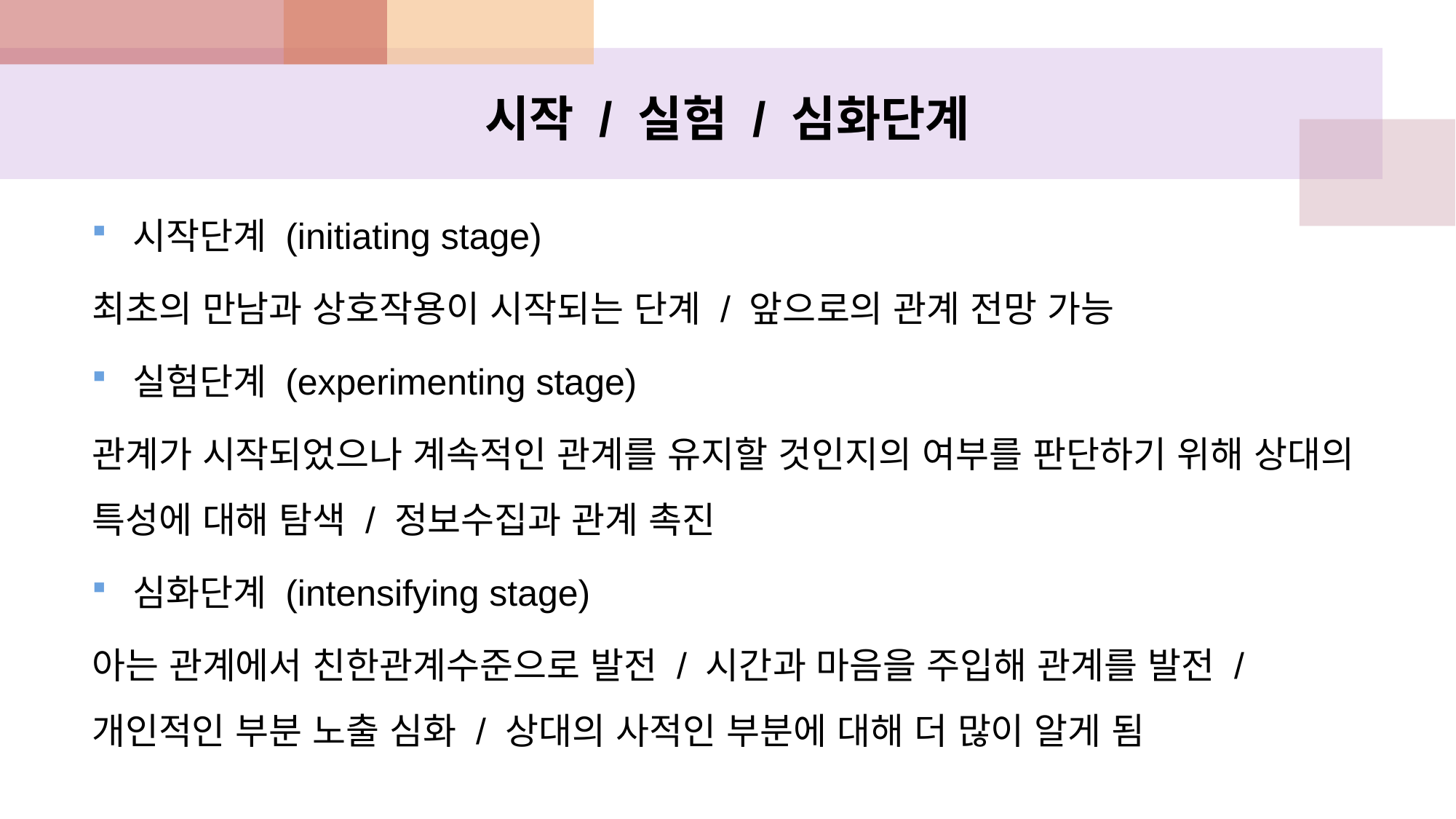

시작 / 실험 / 심화단계
시작단계 (initiating stage)
최초의 만남과 상호작용이 시작되는 단계 / 앞으로의 관계 전망 가능
실험단계 (experimenting stage)
관계가 시작되었으나 계속적인 관계를 유지할 것인지의 여부를 판단하기 위해 상대의 특성에 대해 탐색 / 정보수집과 관계 촉진
심화단계 (intensifying stage)
아는 관계에서 친한관계수준으로 발전 / 시간과 마음을 주입해 관계를 발전 / 개인적인 부분 노출 심화 / 상대의 사적인 부분에 대해 더 많이 알게 됨